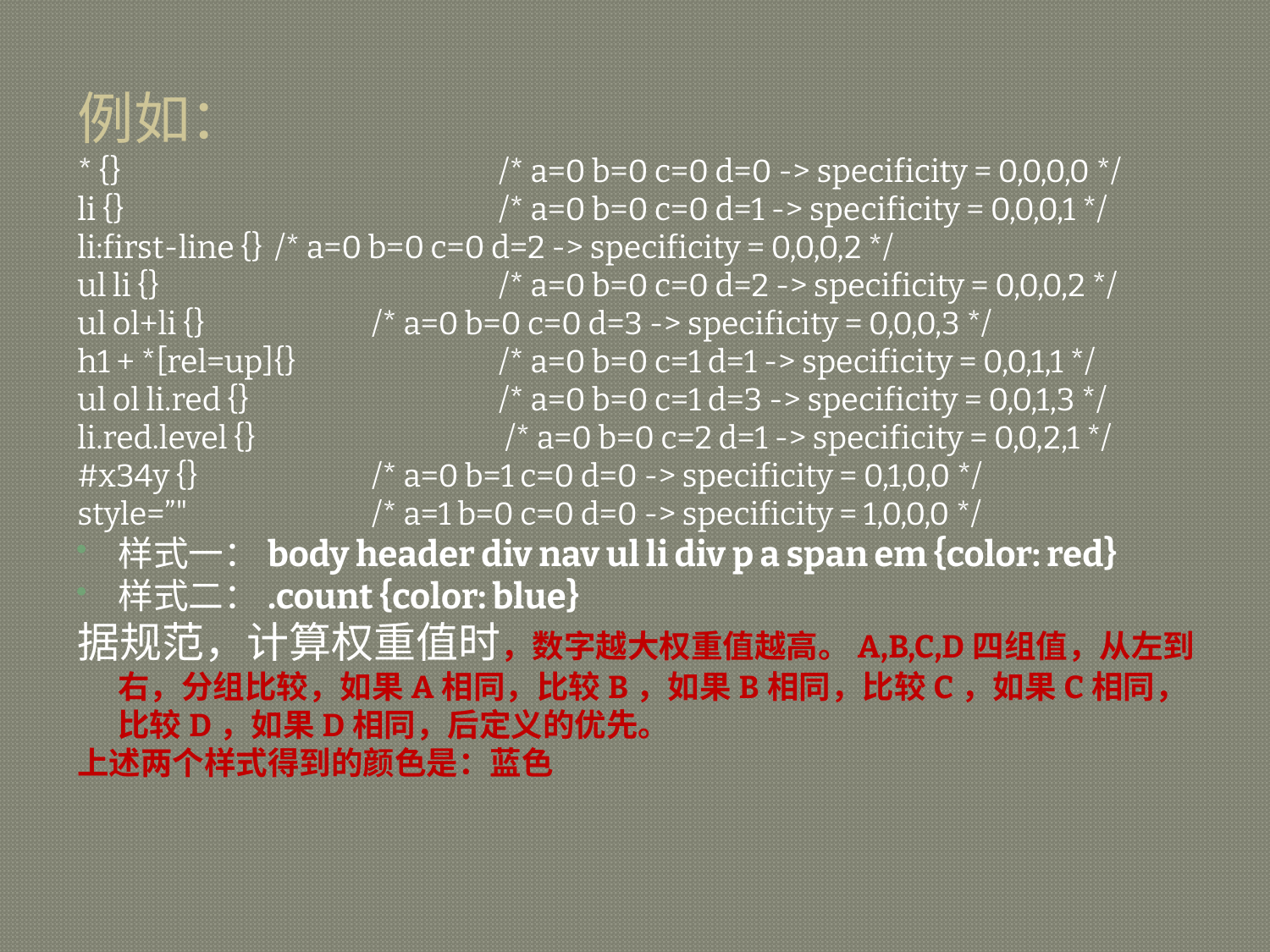

例如：
* {} 		 	/* a=0 b=0 c=0 d=0 -> specificity = 0,0,0,0 */
li {} 			/* a=0 b=0 c=0 d=1 -> specificity = 0,0,0,1 */
li:first-line {}  /* a=0 b=0 c=0 d=2 -> specificity = 0,0,0,2 */
ul li {}  			/* a=0 b=0 c=0 d=2 -> specificity = 0,0,0,2 */
ul ol+li {} 	 	/* a=0 b=0 c=0 d=3 -> specificity = 0,0,0,3 */
h1 + *[rel=up]{}  		/* a=0 b=0 c=1 d=1 -> specificity = 0,0,1,1 */
ul ol li.red {}  		/* a=0 b=0 c=1 d=3 -> specificity = 0,0,1,3 */
li.red.level {} 		 /* a=0 b=0 c=2 d=1 -> specificity = 0,0,2,1 */
#x34y {}  		/* a=0 b=1 c=0 d=0 -> specificity = 0,1,0,0 */
style=”"  		/* a=1 b=0 c=0 d=0 -> specificity = 1,0,0,0 */
样式一：body header div nav ul li div p a span em {color: red}
样式二：.count {color: blue}
据规范，计算权重值时，数字越大权重值越高。A,B,C,D四组值，从左到右，分组比较，如果A相同，比较B，如果B相同，比较C，如果C相同，比较D，如果D相同，后定义的优先。
上述两个样式得到的颜色是：蓝色